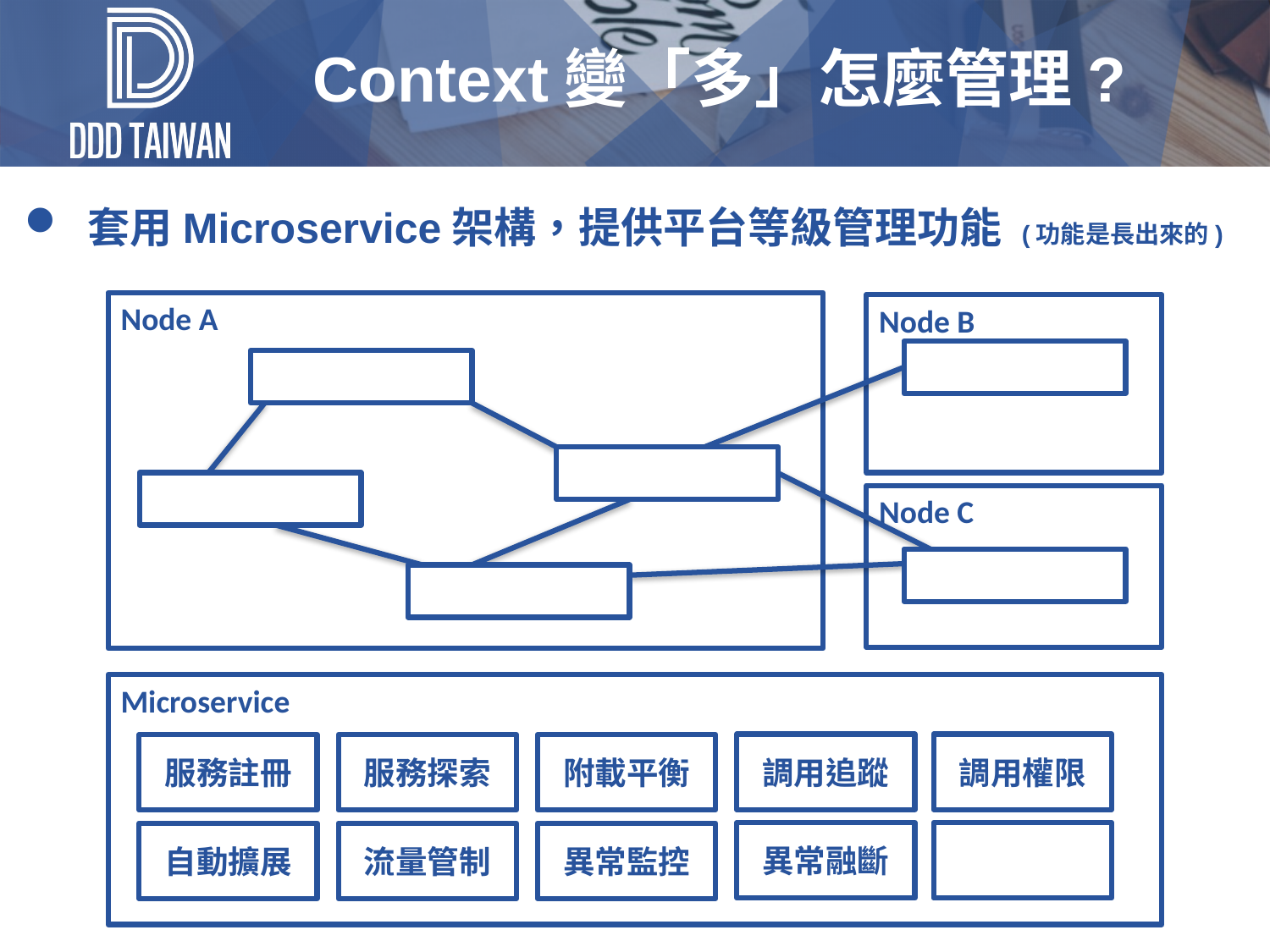

# Context變「多」怎麼管理?
套用Microservice架構，提供平台等級管理功能 (功能是長出來的)
Node A
Node B

Node C

Microservice
調用追蹤
調用權限
服務註冊
服務探索
附載平衡
異常融斷

自動擴展
流量管制
異常監控